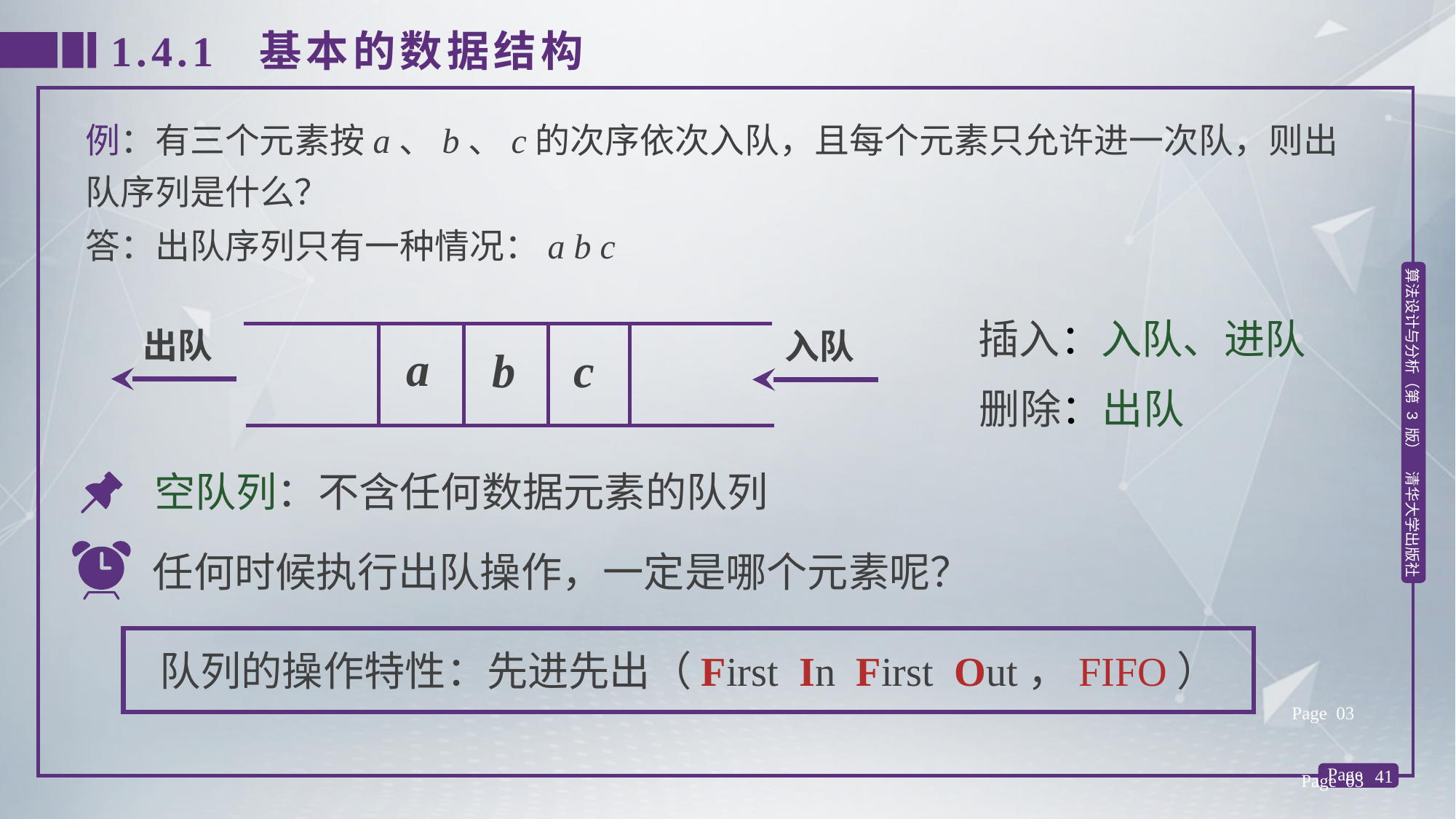

1.4.1  基本的数据结构
例：有三个元素按a、b、c的次序依次入队，且每个元素只允许进一次队，则出队序列是什么？
答：出队序列只有一种情况：a b c
插入：入队、进队
出队
入队
a
c
b
删除：出队
空队列：不含任何数据元素的队列

任何时候执行出队操作，一定是哪个元素呢？

队列的操作特性：先进先出（First  In  First  Out，FIFO）
Page  03
Page  03